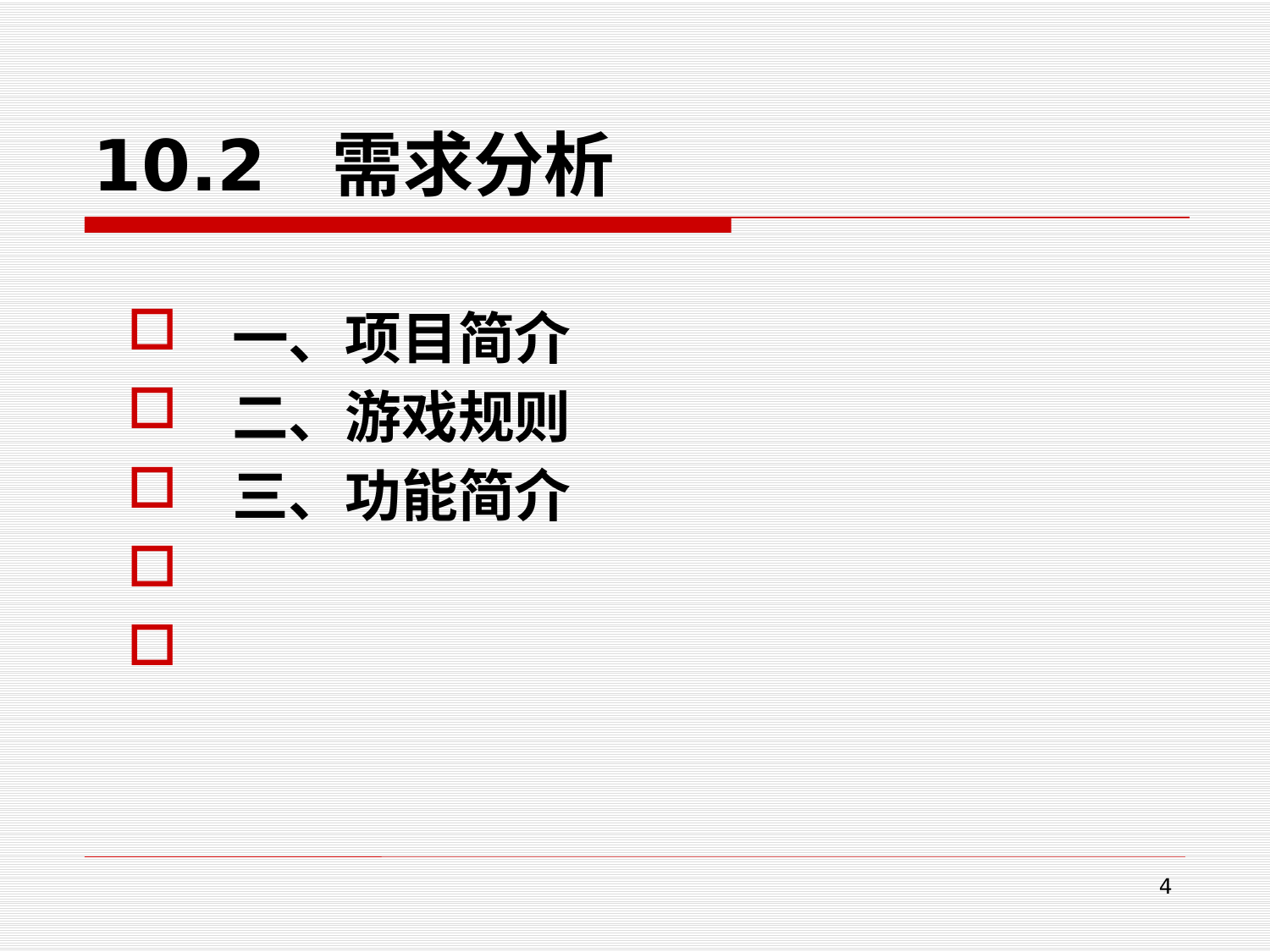

# 10.2  需求分析
  一、项目简介
  二、游戏规则
  三、功能简介

4